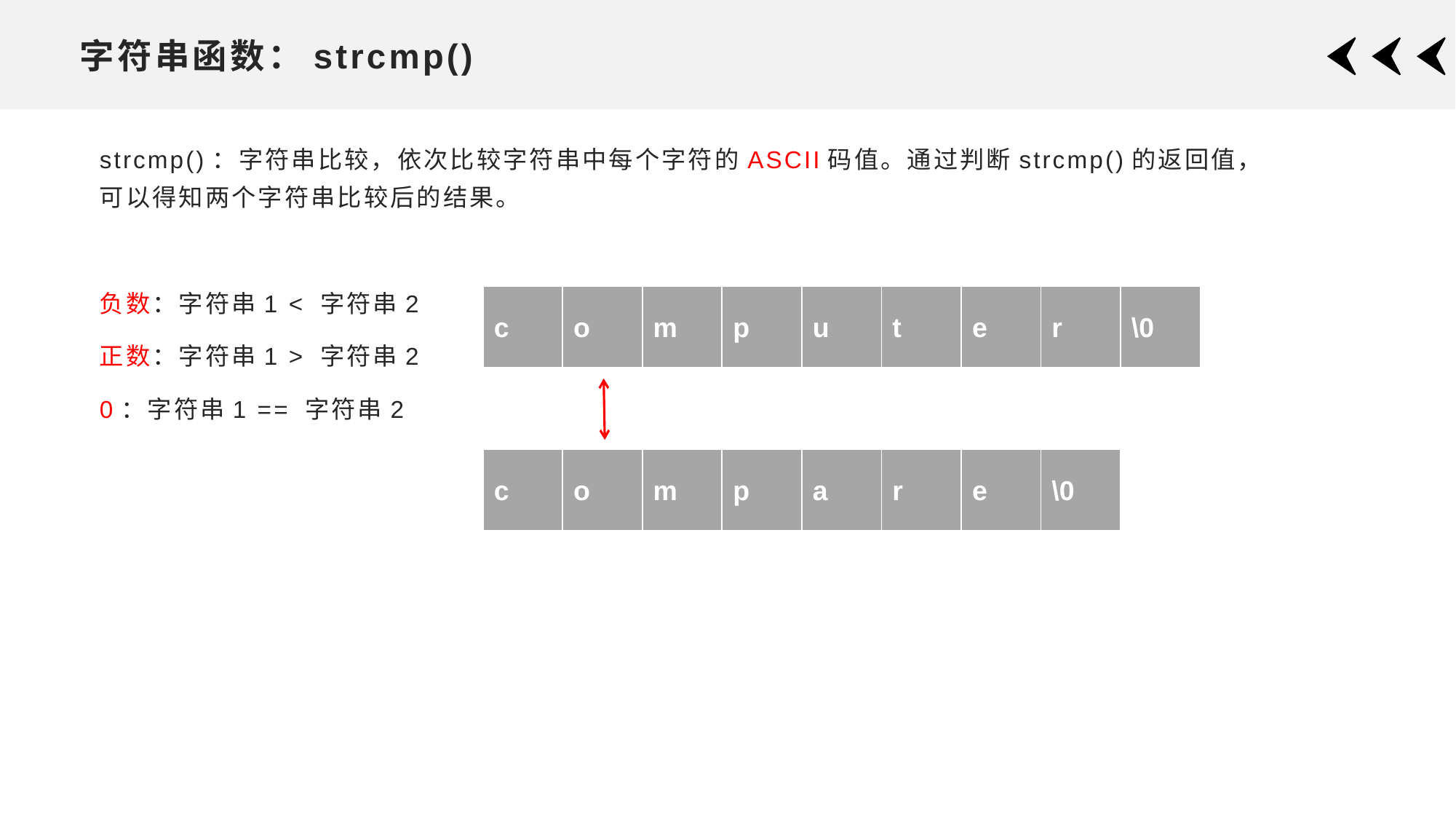

# 字符串函数：strcmp()
strcmp()：字符串比较，依次比较字符串中每个字符的ASCII码值。通过判断strcmp()的返回值，可以得知两个字符串比较后的结果。

负数：字符串1 < 字符串2
正数：字符串1 > 字符串2
0：字符串1 == 字符串2
| c | o | m | p | u | t | e | r | \0 |
| --- | --- | --- | --- | --- | --- | --- | --- | --- |
| c | o | m | p | a | r | e | \0 |
| --- | --- | --- | --- | --- | --- | --- | --- |